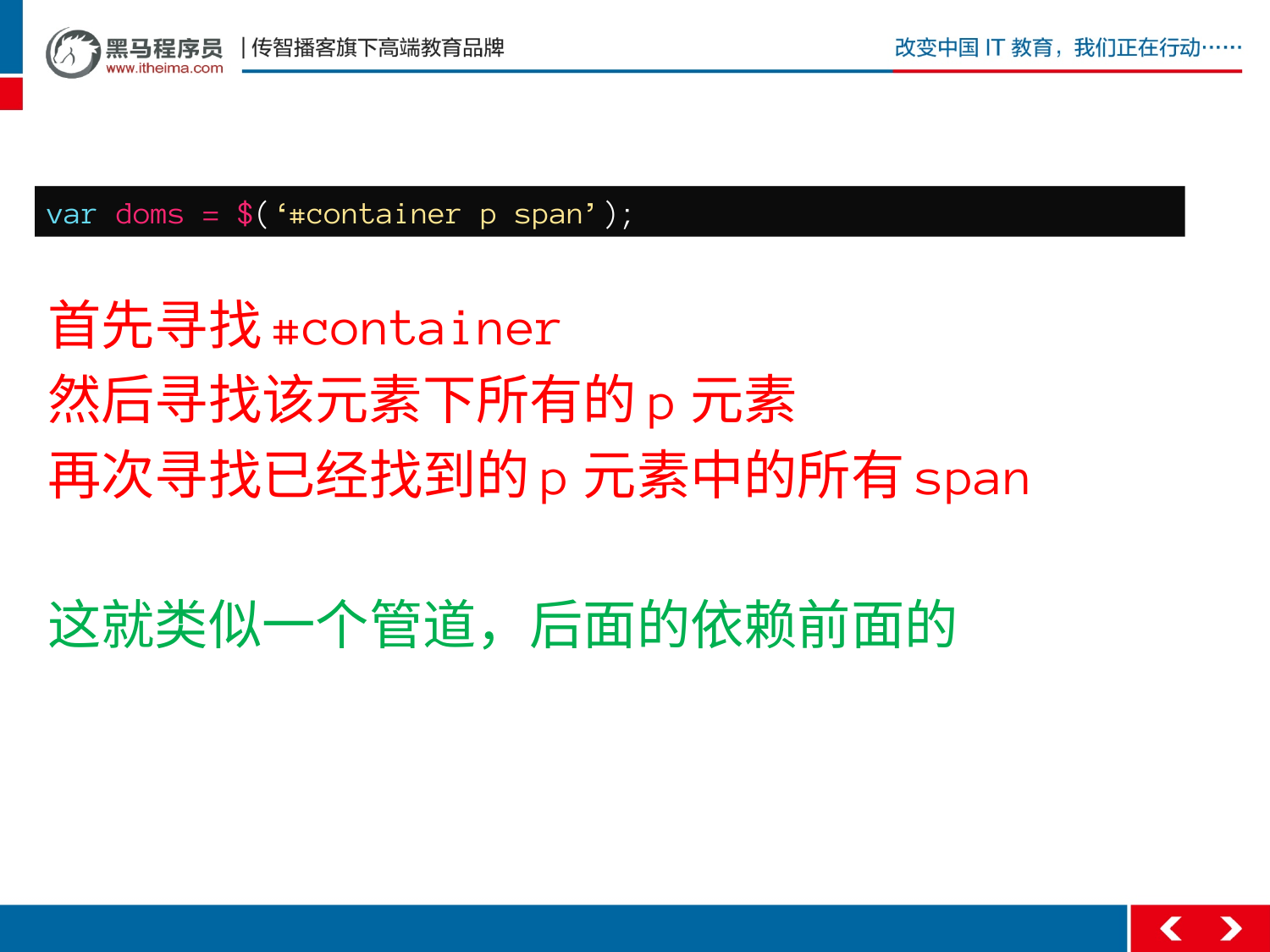

#
var doms = $(‘#container p span’);
首先寻找#container
然后寻找该元素下所有的p元素
再次寻找已经找到的p元素中的所有span

这就类似一个管道，后面的依赖前面的